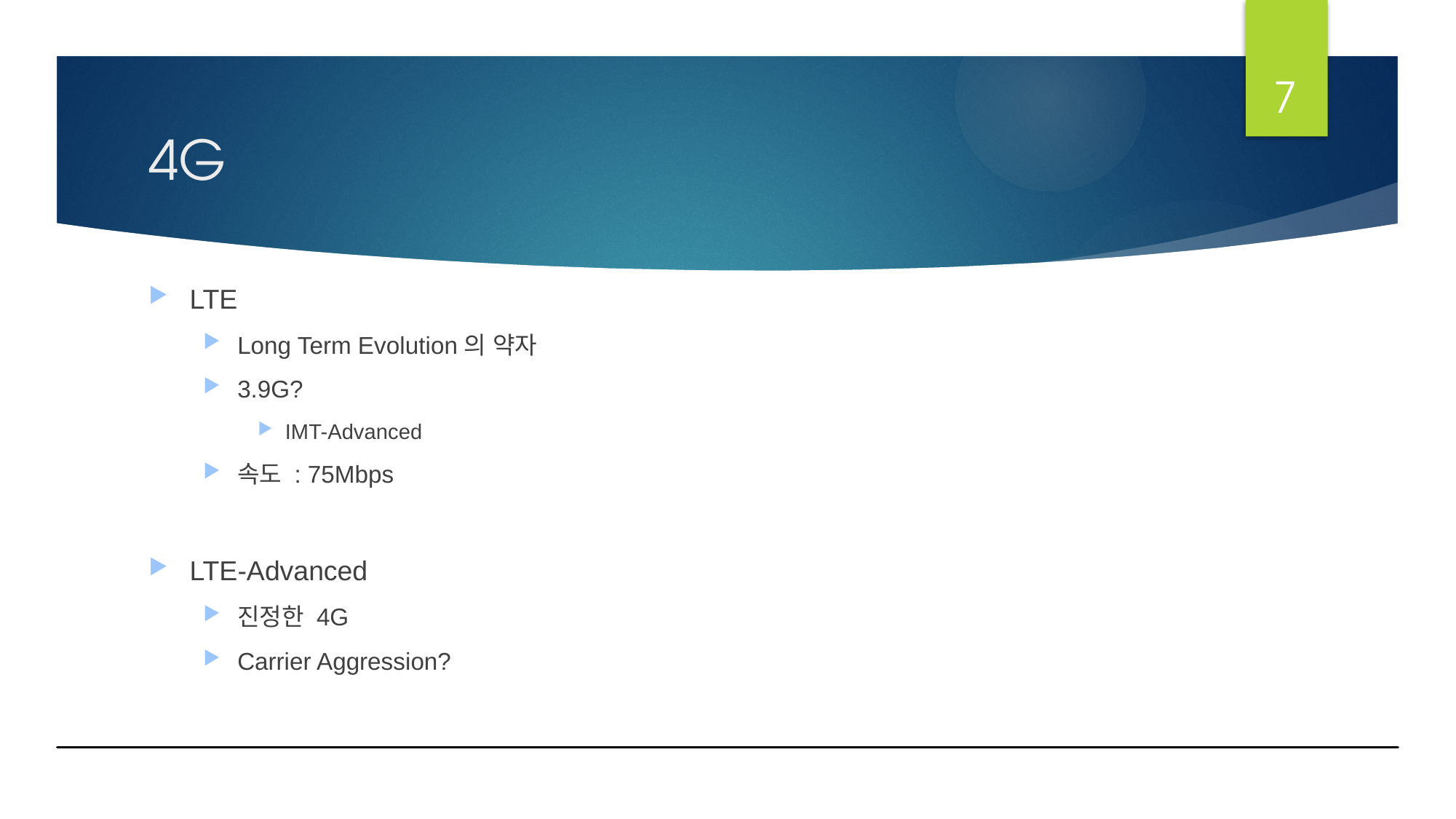

7
# 4G
LTE
Long Term Evolution의 약자
3.9G?
IMT-Advanced
속도 : 75Mbps

LTE-Advanced
진정한 4G
Carrier Aggression?